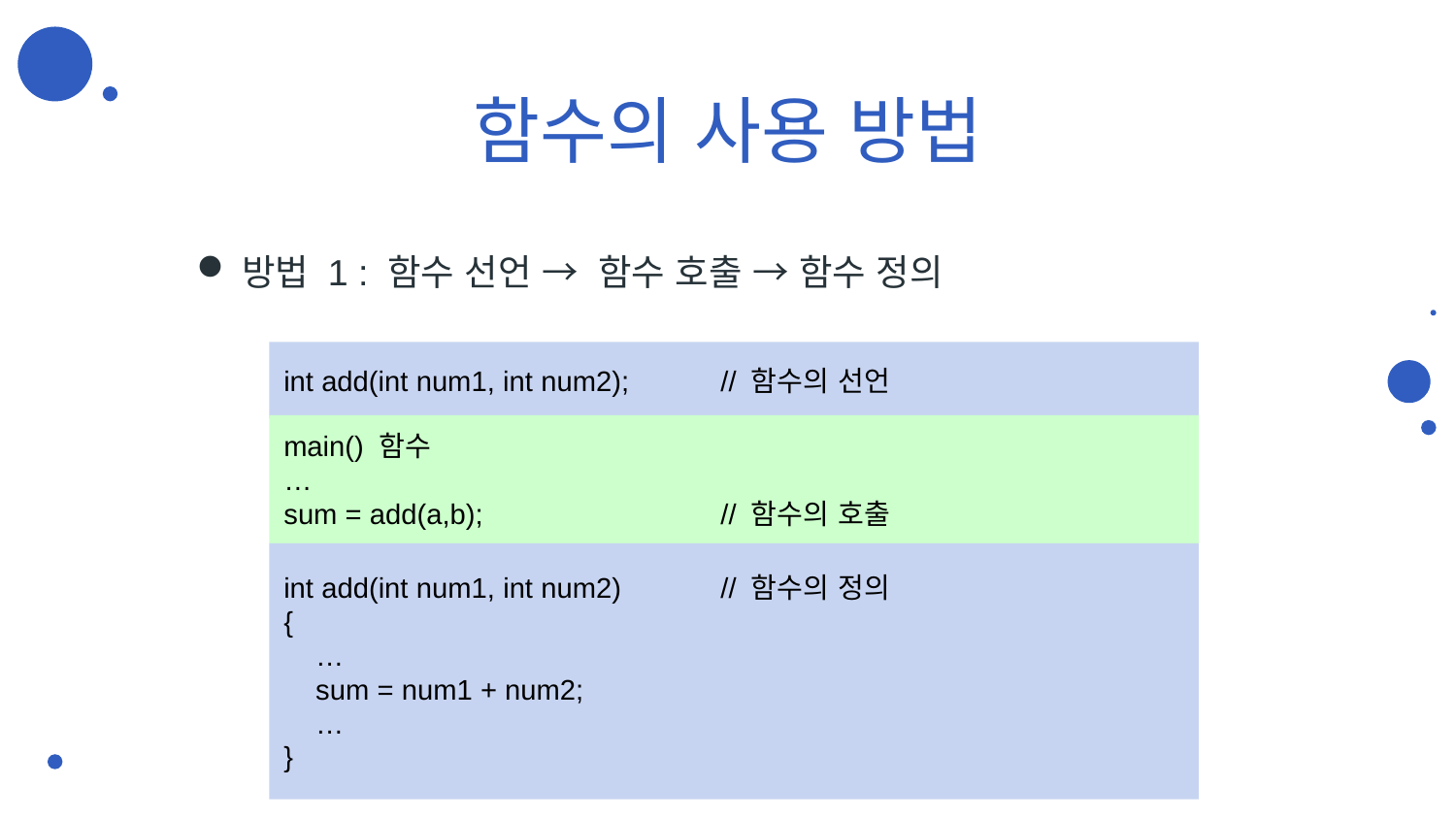

# 함수의 사용 방법
방법 1 : 함수 선언 →  함수 호출 → 함수 정의
int add(int num1, int num2);	// 함수의 선언
main() 함수
…
sum = add(a,b);		// 함수의 호출
int add(int num1, int num2)	// 함수의 정의
{
    …
    sum = num1 + num2;
    …
}